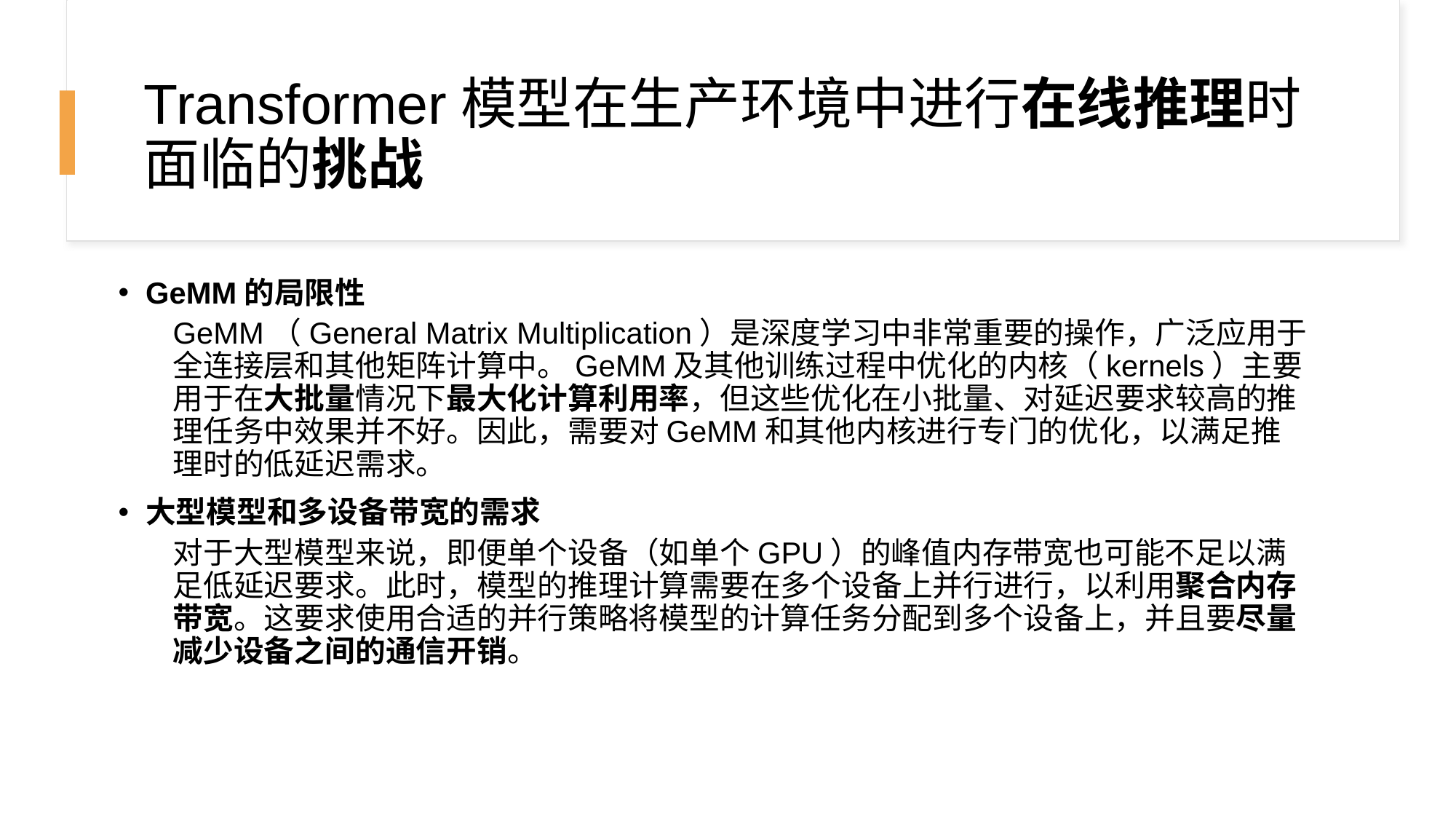

# Transformer模型在生产环境中进行在线推理时面临的挑战

GeMM的局限性
GeMM（General Matrix Multiplication）是深度学习中非常重要的操作，广泛应用于全连接层和其他矩阵计算中。GeMM及其他训练过程中优化的内核（kernels）主要用于在大批量情况下最大化计算利用率，但这些优化在小批量、对延迟要求较高的推理任务中效果并不好。因此，需要对GeMM和其他内核进行专门的优化，以满足推理时的低延迟需求。
大型模型和多设备带宽的需求
对于大型模型来说，即便单个设备（如单个GPU）的峰值内存带宽也可能不足以满足低延迟要求。此时，模型的推理计算需要在多个设备上并行进行，以利用聚合内存带宽。这要求使用合适的并行策略将模型的计算任务分配到多个设备上，并且要尽量减少设备之间的通信开销。